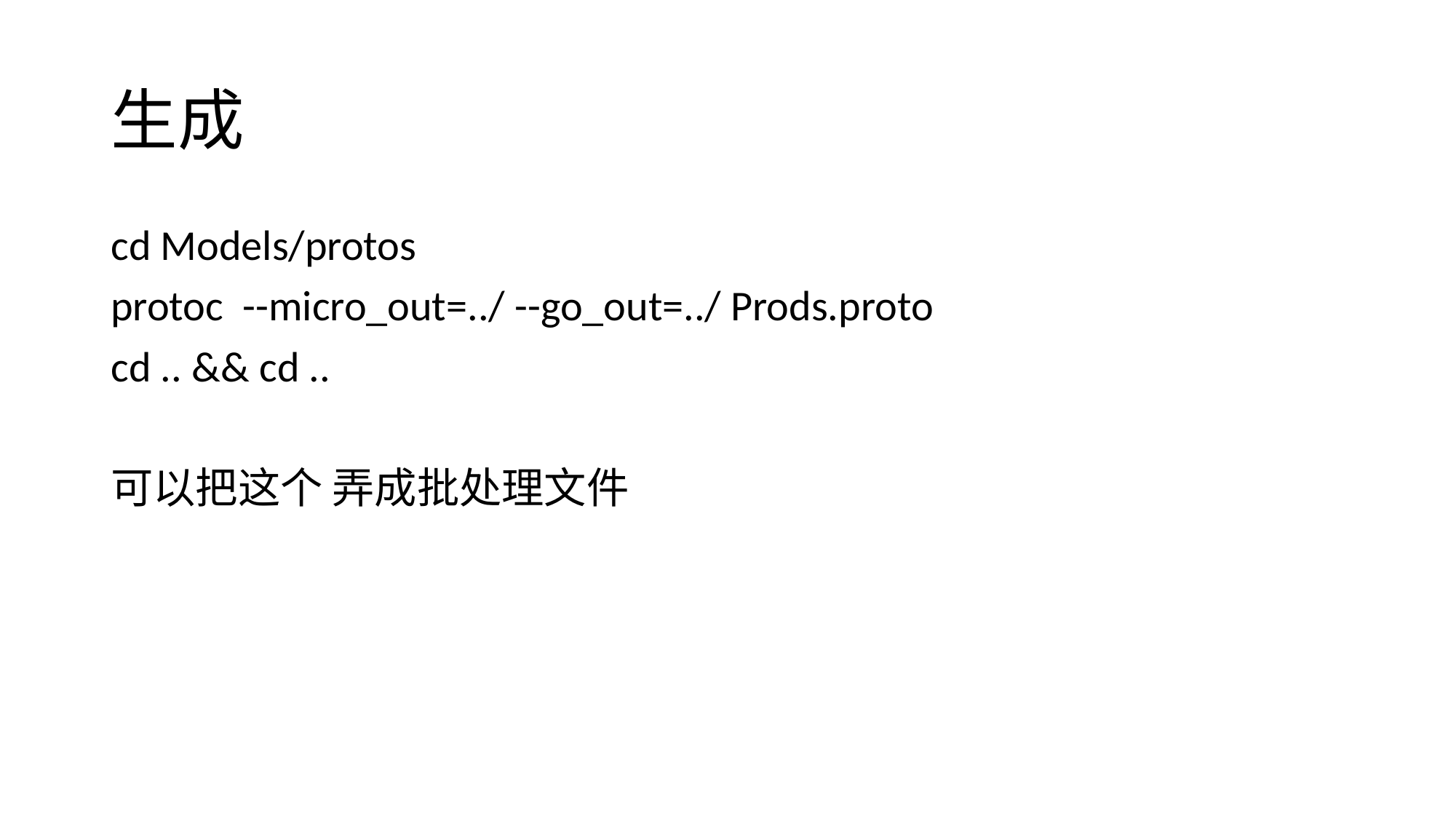

# 生成
cd Models/protos
protoc  --micro_out=../ --go_out=../ Prods.proto
cd .. && cd ..

可以把这个 弄成批处理文件